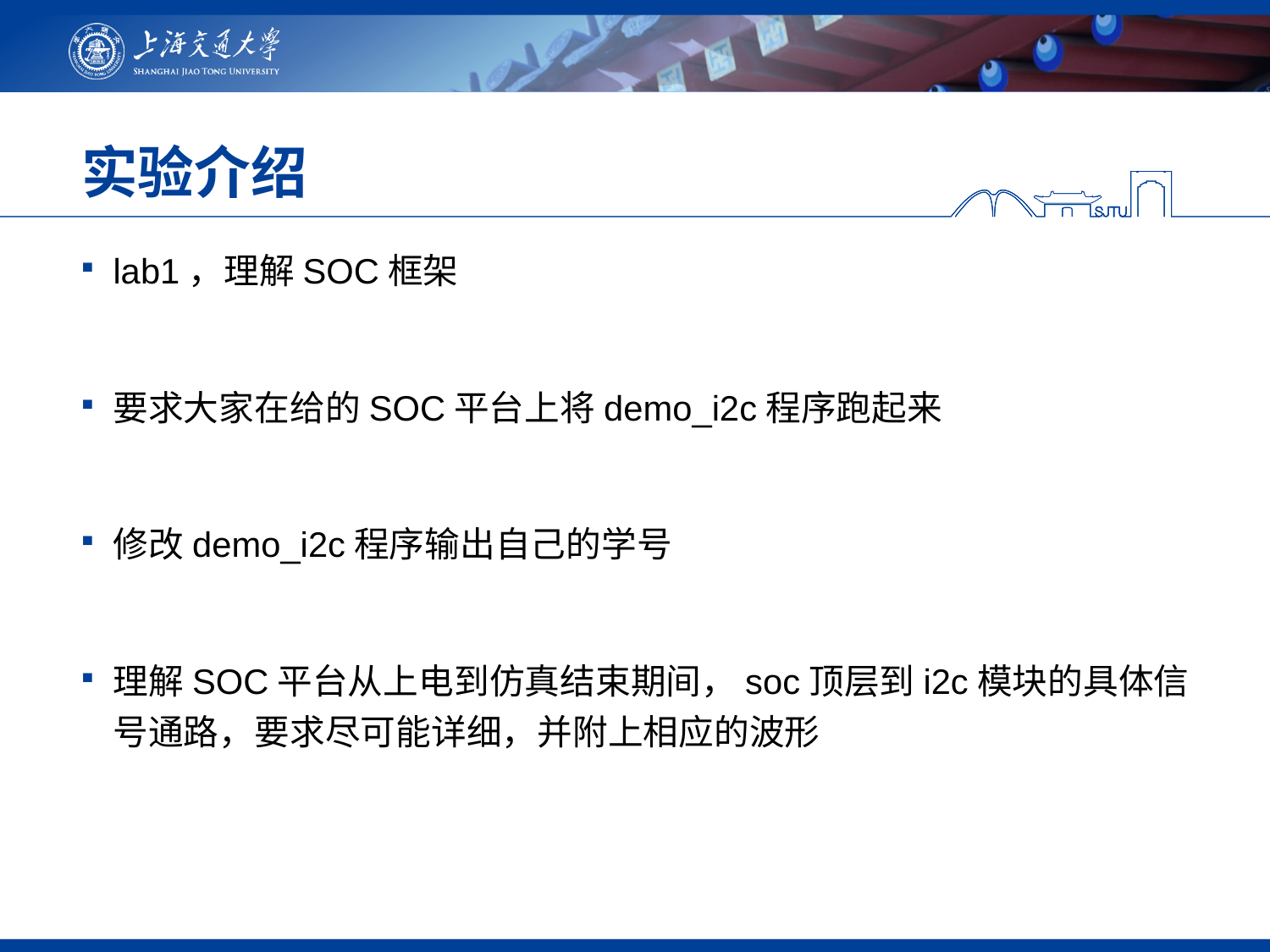

# 实验介绍
lab1，理解SOC框架

要求大家在给的SOC平台上将demo_i2c程序跑起来

修改demo_i2c程序输出自己的学号

理解SOC平台从上电到仿真结束期间，soc顶层到i2c模块的具体信号通路，要求尽可能详细，并附上相应的波形